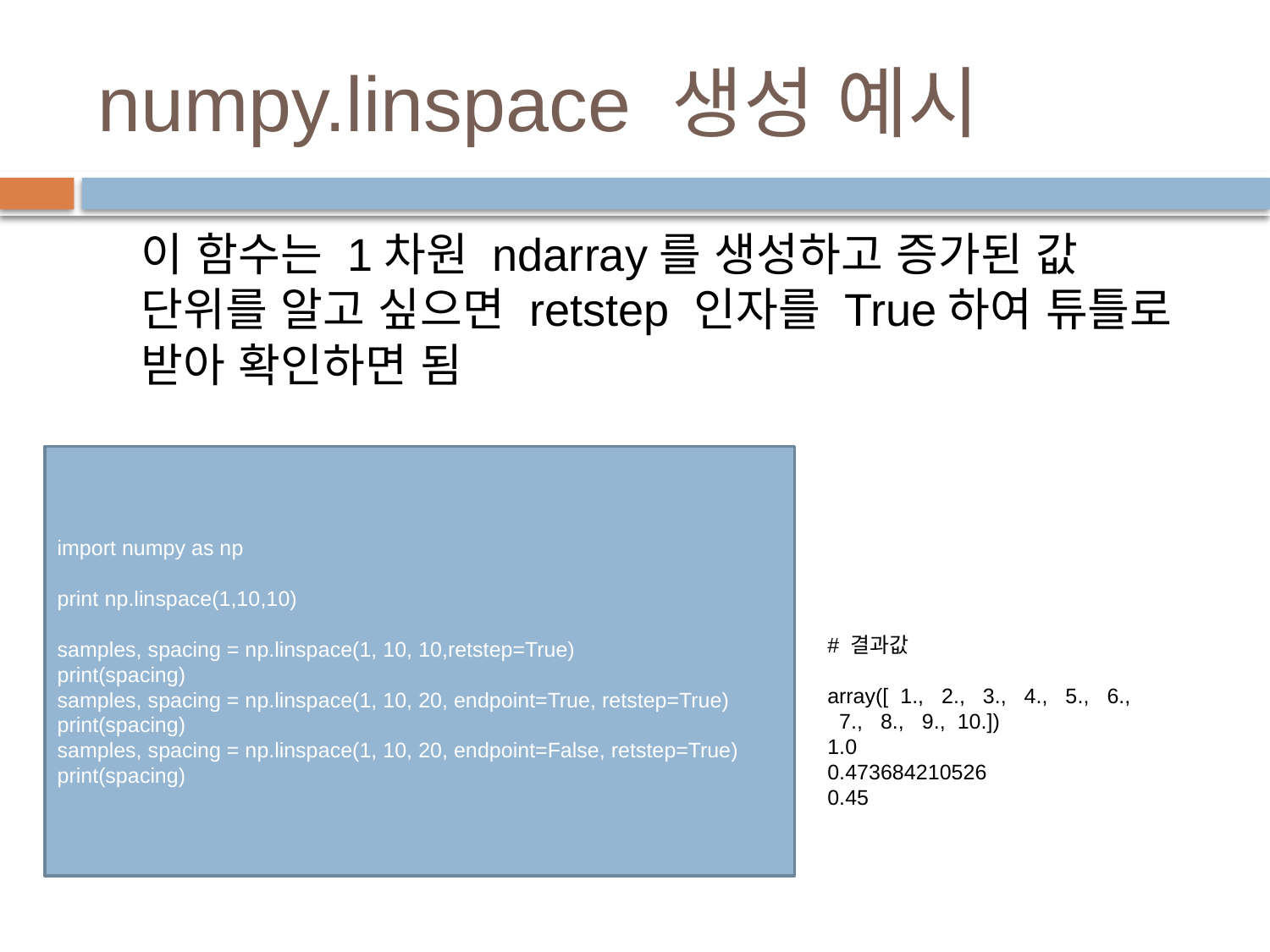

# numpy.linspace 생성 예시
이 함수는 1차원 ndarray를 생성하고 증가된 값 단위를 알고 싶으면 retstep 인자를 True하여 튜틀로 받아 확인하면 됨
import numpy as np

print np.linspace(1,10,10)

samples, spacing = np.linspace(1, 10, 10,retstep=True)
print(spacing)
samples, spacing = np.linspace(1, 10, 20, endpoint=True, retstep=True)
print(spacing)
samples, spacing = np.linspace(1, 10, 20, endpoint=False, retstep=True)
print(spacing)
# 결과값
array([  1.,   2.,   3.,   4.,   5.,   6.,   7.,   8.,   9.,  10.])
1.0
0.473684210526
0.45